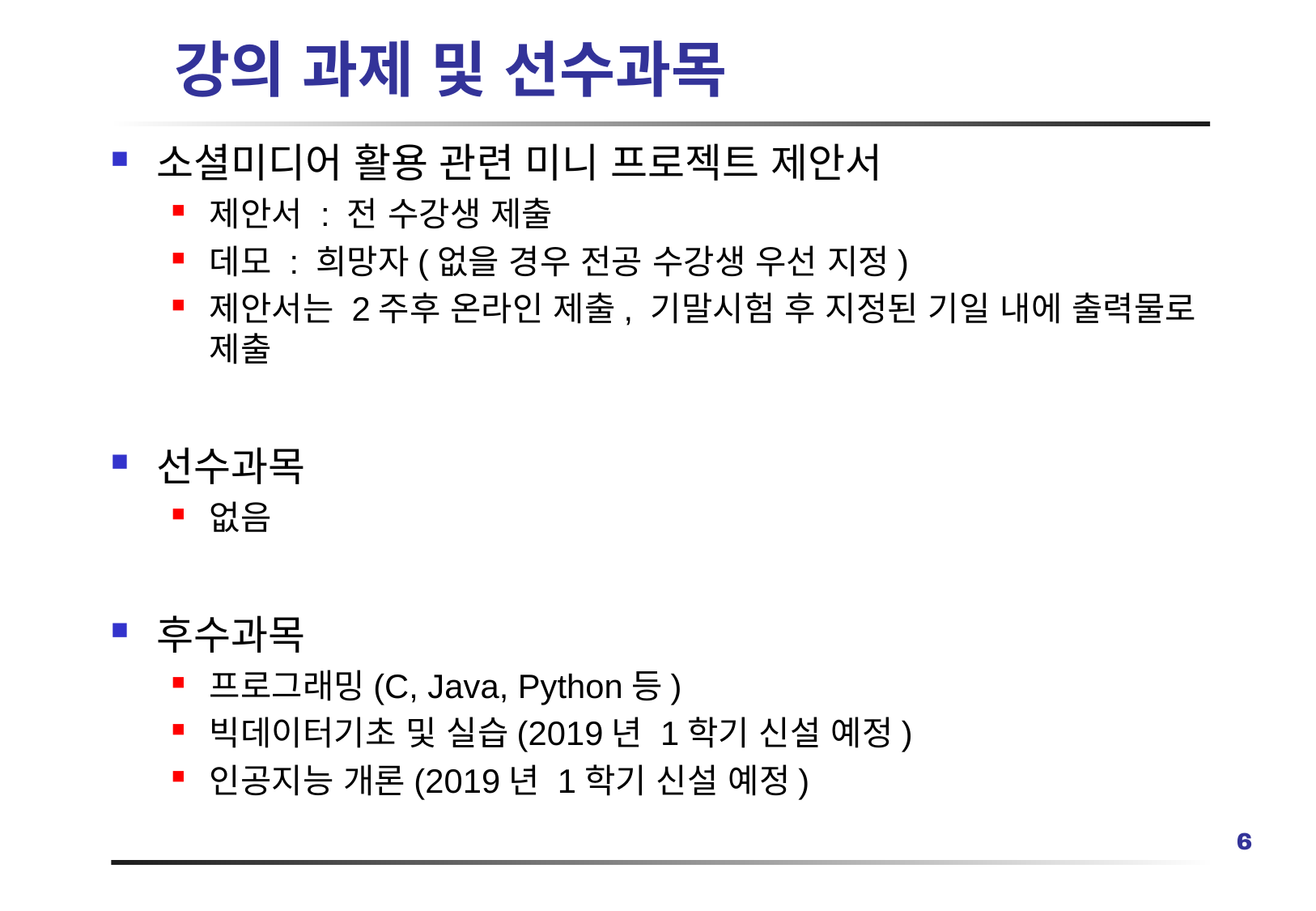

# 강의 과제 및 선수과목
소셜미디어 활용 관련 미니 프로젝트 제안서
제안서 : 전 수강생 제출
데모 : 희망자(없을 경우 전공 수강생 우선 지정)
제안서는 2주후 온라인 제출, 기말시험 후 지정된 기일 내에 출력물로 제출

선수과목
없음

후수과목
프로그래밍(C, Java, Python등)
빅데이터기초 및 실습(2019년 1학기 신설 예정)
인공지능 개론(2019년 1학기 신설 예정)
6